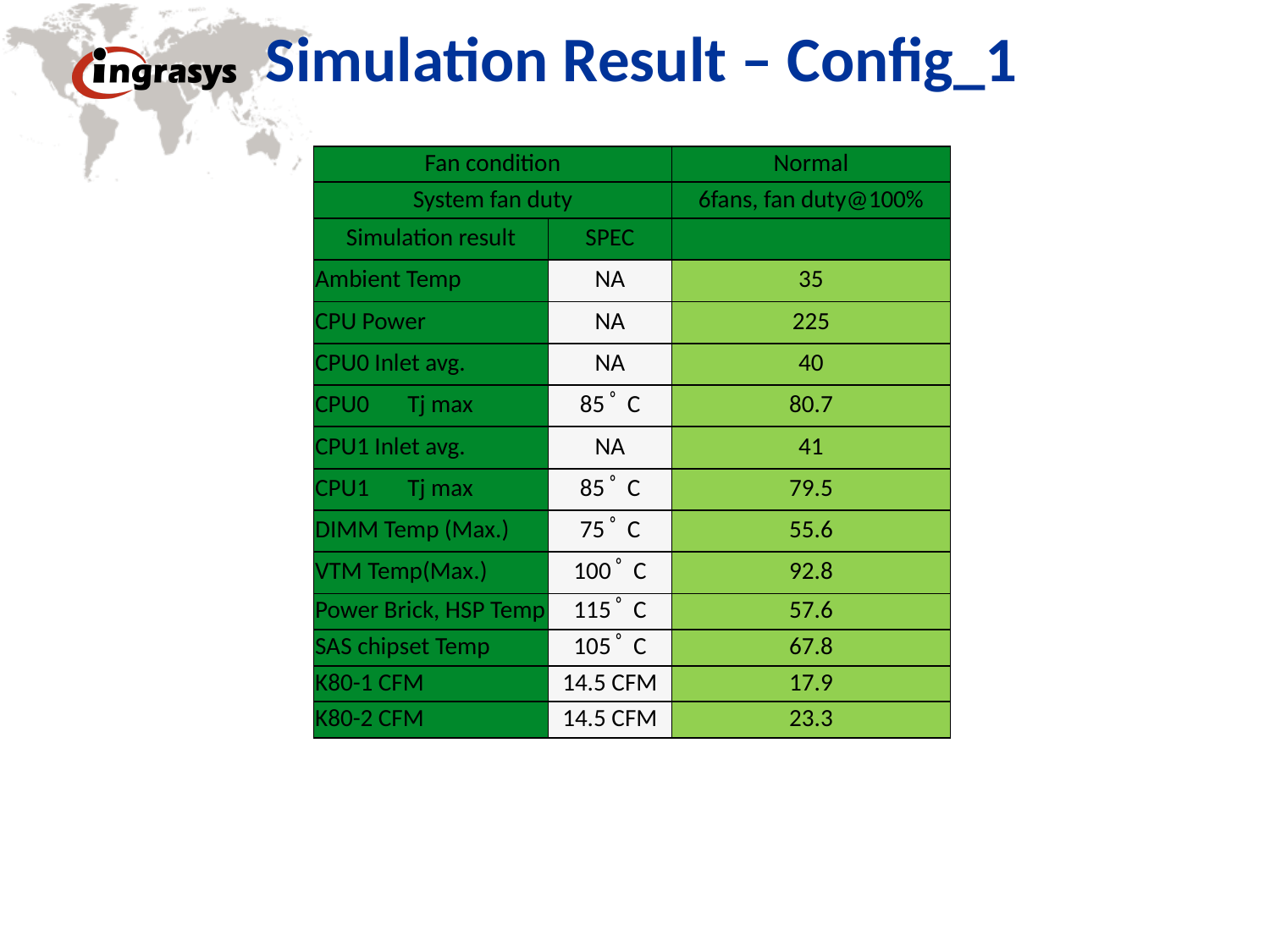

Simulation Result – Config_1
| Fan condition |  | Normal |
| --- | --- | --- |
| System fan duty |  | 6fans, fan duty@100% |
| Simulation result | SPEC |  |
| Ambient Temp | NA | 35 |
| CPU Power | NA | 225 |
| CPU0 Inlet avg. | NA | 40 |
| CPU0 Tj max | 85ﾟC | 80.7 |
| CPU1 Inlet avg. | NA | 41 |
| CPU1 Tj max | 85ﾟC | 79.5 |
| DIMM Temp (Max.) | 75ﾟC | 55.6 |
| VTM Temp(Max.) | 100ﾟC | 92.8 |
| Power Brick, HSP Temp | 115ﾟC | 57.6 |
| SAS chipset Temp | 105ﾟC | 67.8 |
| K80-1 CFM | 14.5 CFM | 17.9 |
| K80-2 CFM | 14.5 CFM | 23.3 |